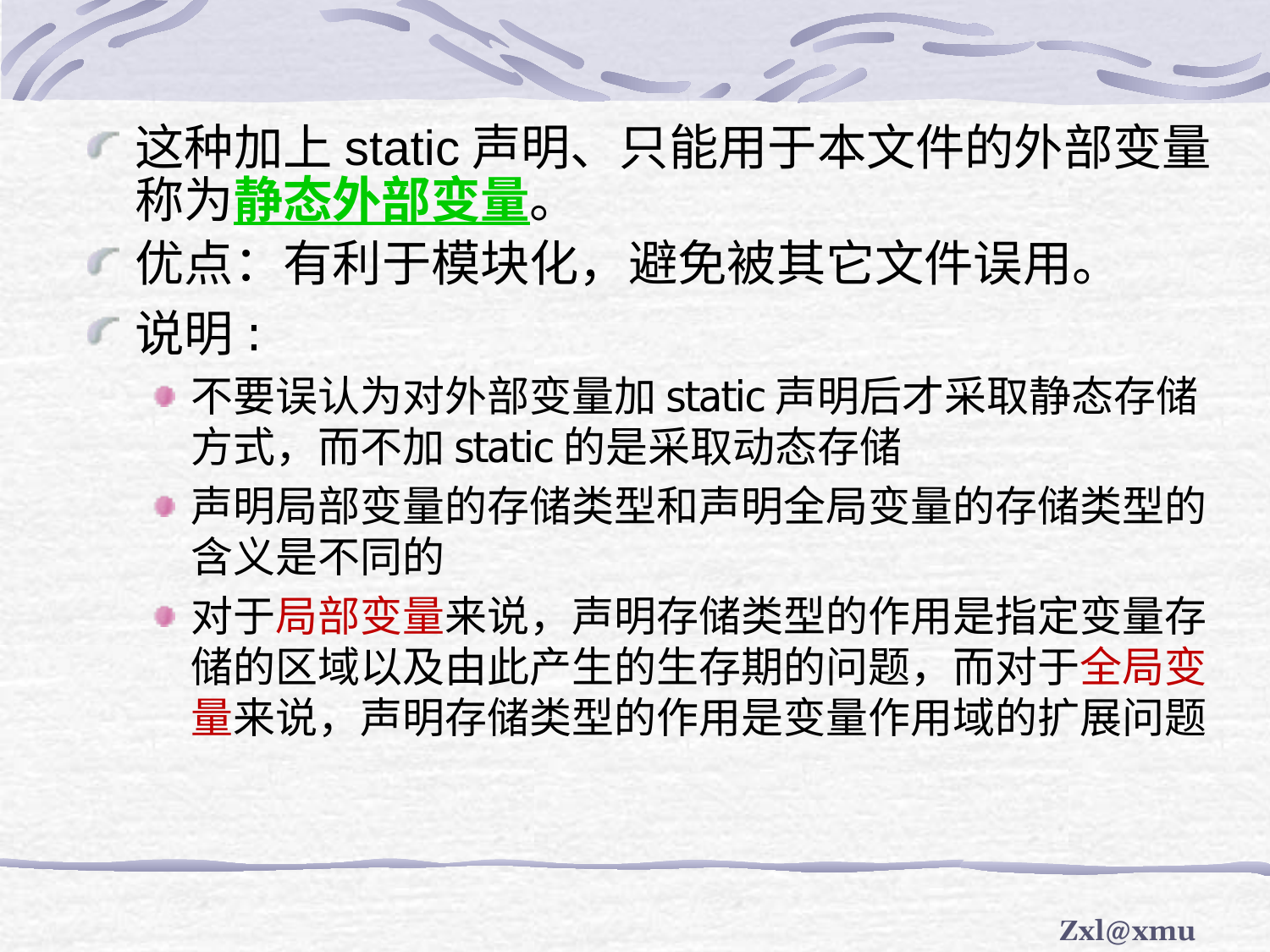

这种加上static声明、只能用于本文件的外部变量称为静态外部变量。
优点：有利于模块化，避免被其它文件误用。
说明:
不要误认为对外部变量加static声明后才采取静态存储方式，而不加static的是采取动态存储
声明局部变量的存储类型和声明全局变量的存储类型的含义是不同的
对于局部变量来说，声明存储类型的作用是指定变量存储的区域以及由此产生的生存期的问题，而对于全局变量来说，声明存储类型的作用是变量作用域的扩展问题